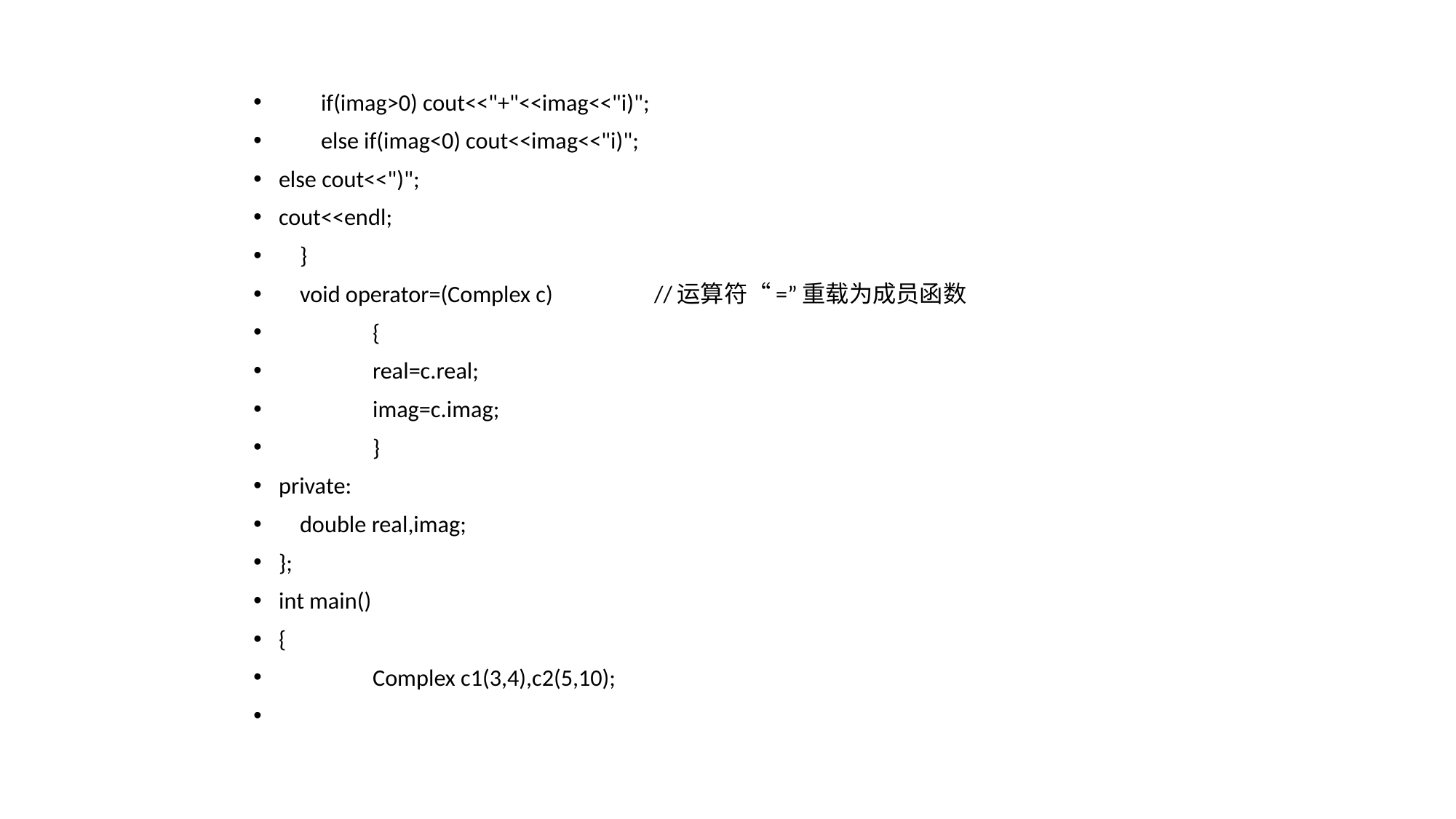

if(imag>0) cout<<"+"<<imag<<"i)";
        else if(imag<0) cout<<imag<<"i)";
else cout<<")";
cout<<endl;
    }
    void operator=(Complex c)           	//运算符“=”重载为成员函数
	{
		real=c.real;
		imag=c.imag;
	}
private:
    double real,imag;
};
int main()
{
	Complex c1(3,4),c2(5,10);